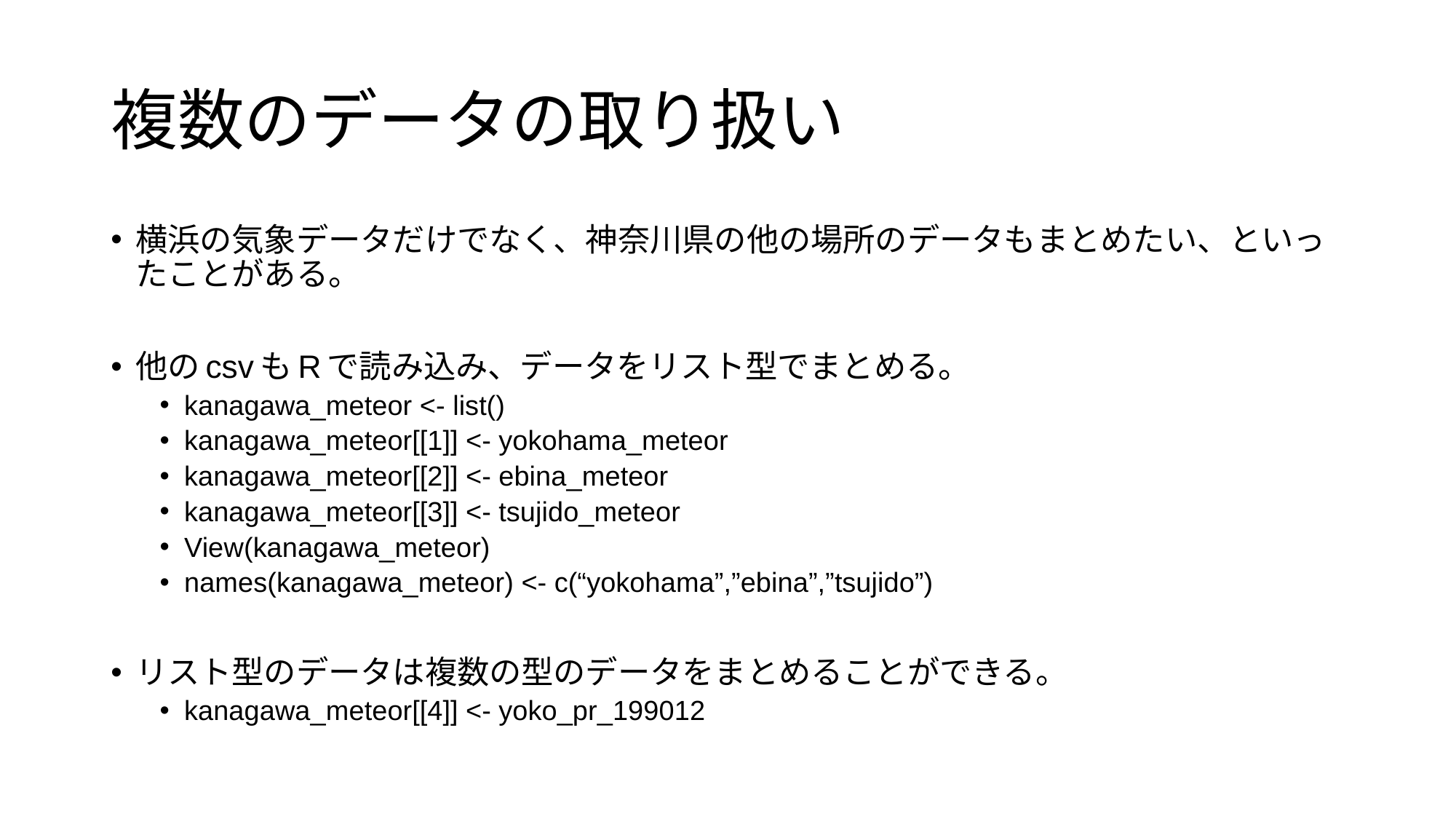

# 複数のデータの取り扱い
横浜の気象データだけでなく、神奈川県の他の場所のデータもまとめたい、といったことがある。

他のcsvもRで読み込み、データをリスト型でまとめる。
kanagawa_meteor <- list()
kanagawa_meteor[[1]] <- yokohama_meteor
kanagawa_meteor[[2]] <- ebina_meteor
kanagawa_meteor[[3]] <- tsujido_meteor
View(kanagawa_meteor)
names(kanagawa_meteor) <- c(“yokohama”,”ebina”,”tsujido”)

リスト型のデータは複数の型のデータをまとめることができる。
kanagawa_meteor[[4]] <- yoko_pr_199012